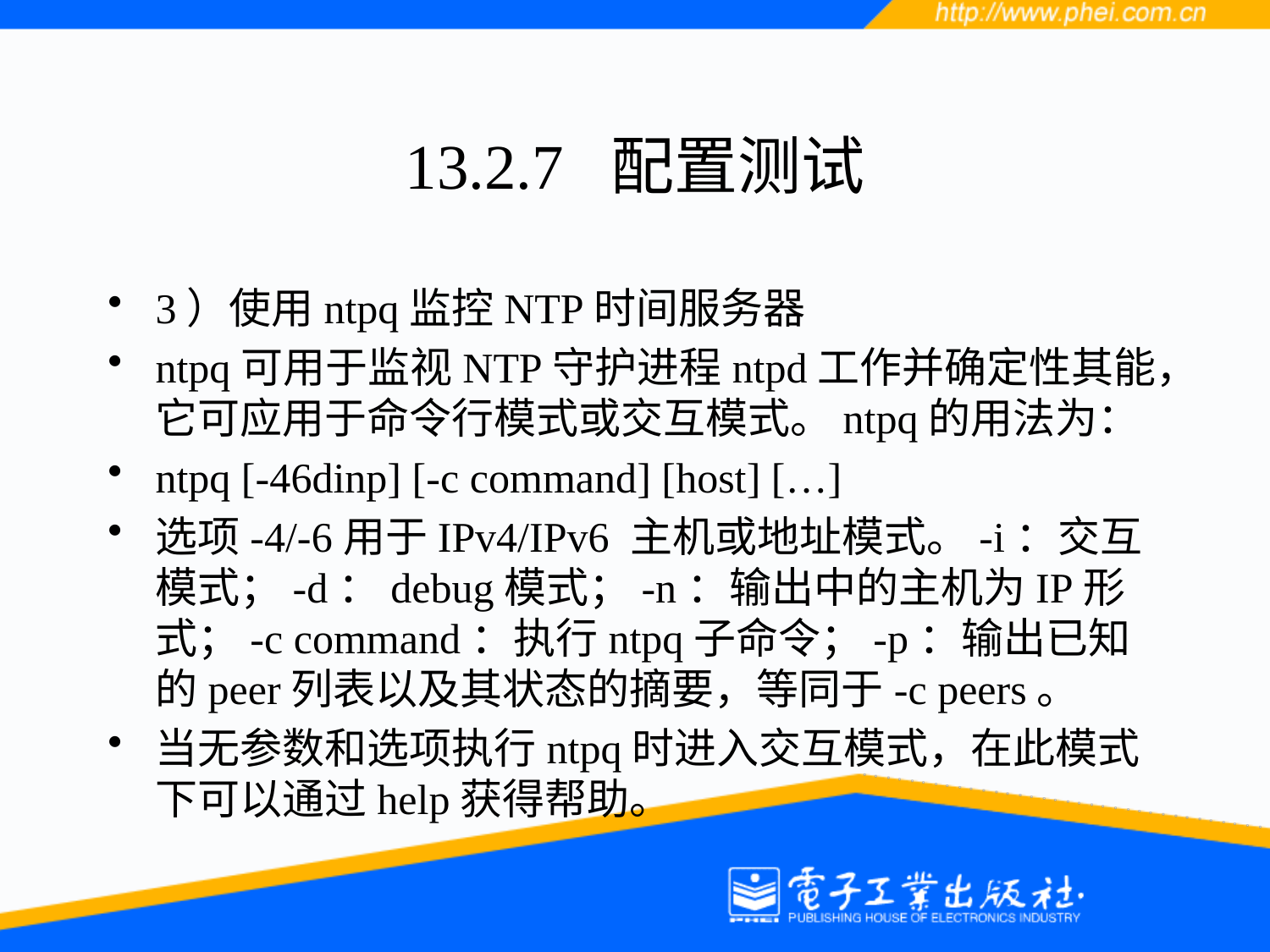

# 13.2.7  配置测试
3）使用ntpq监控NTP时间服务器
ntpq可用于监视NTP守护进程ntpd工作并确定性其能，它可应用于命令行模式或交互模式。ntpq的用法为：
ntpq [-46dinp] [-c command] [host] […]
选项-4/-6用于IPv4/IPv6 主机或地址模式。-i：交互模式；-d：debug模式；-n：输出中的主机为IP形式；-c command：执行ntpq子命令；-p：输出已知的peer列表以及其状态的摘要，等同于-c peers。
当无参数和选项执行ntpq时进入交互模式，在此模式下可以通过help获得帮助。